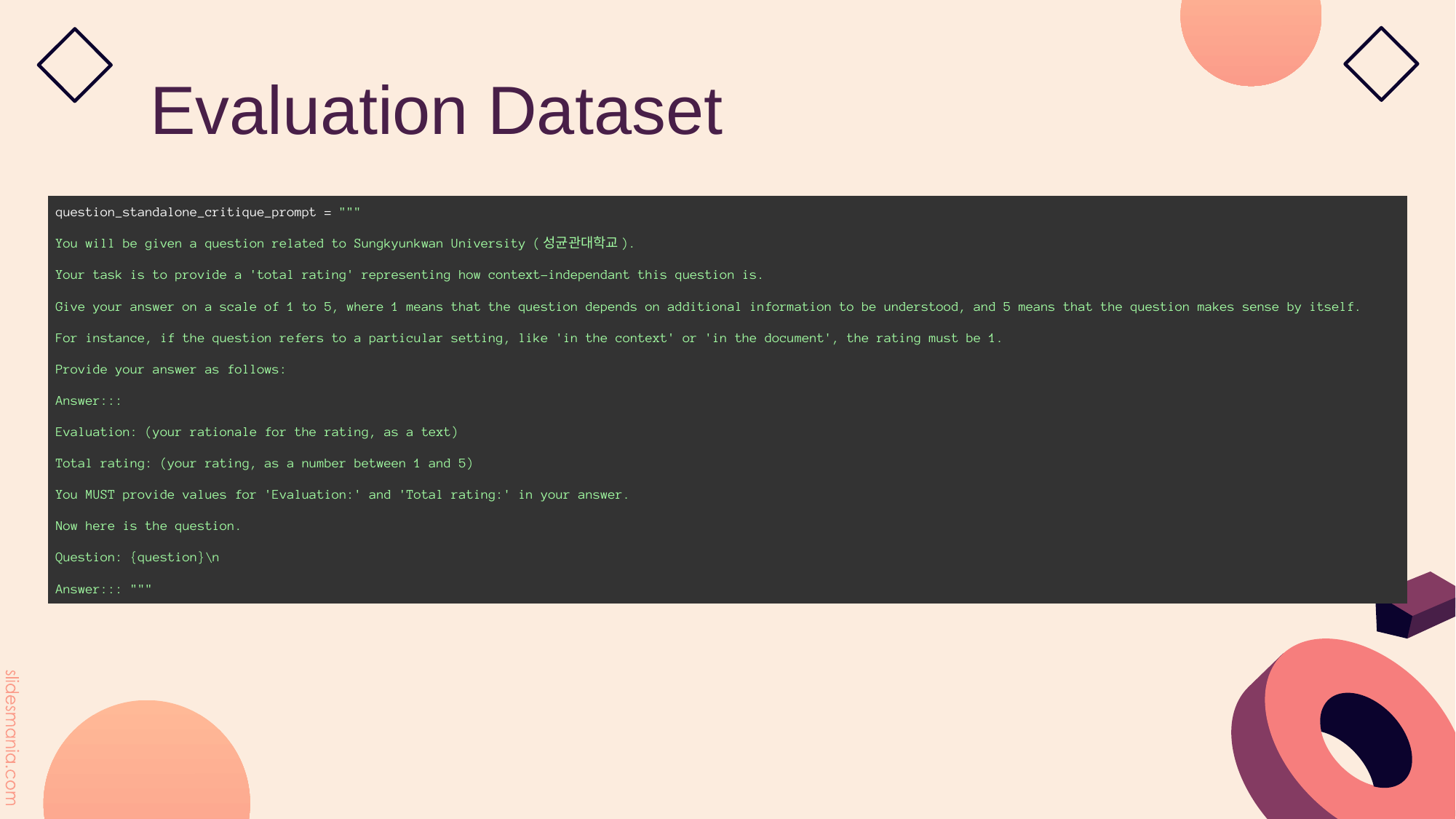

# Evaluation Dataset
| question\_standalone\_critique\_prompt = """ You will be given a question related to Sungkyunkwan University (성균관대학교). Your task is to provide a 'total rating' representing how context-independant this question is. Give your answer on a scale of 1 to 5, where 1 means that the question depends on additional information to be understood, and 5 means that the question makes sense by itself. For instance, if the question refers to a particular setting, like 'in the context' or 'in the document', the rating must be 1. Provide your answer as follows: Answer::: Evaluation: (your rationale for the rating, as a text) Total rating: (your rating, as a number between 1 and 5) You MUST provide values for 'Evaluation:' and 'Total rating:' in your answer. Now here is the question. Question: {question}\n Answer::: """ |
| --- |